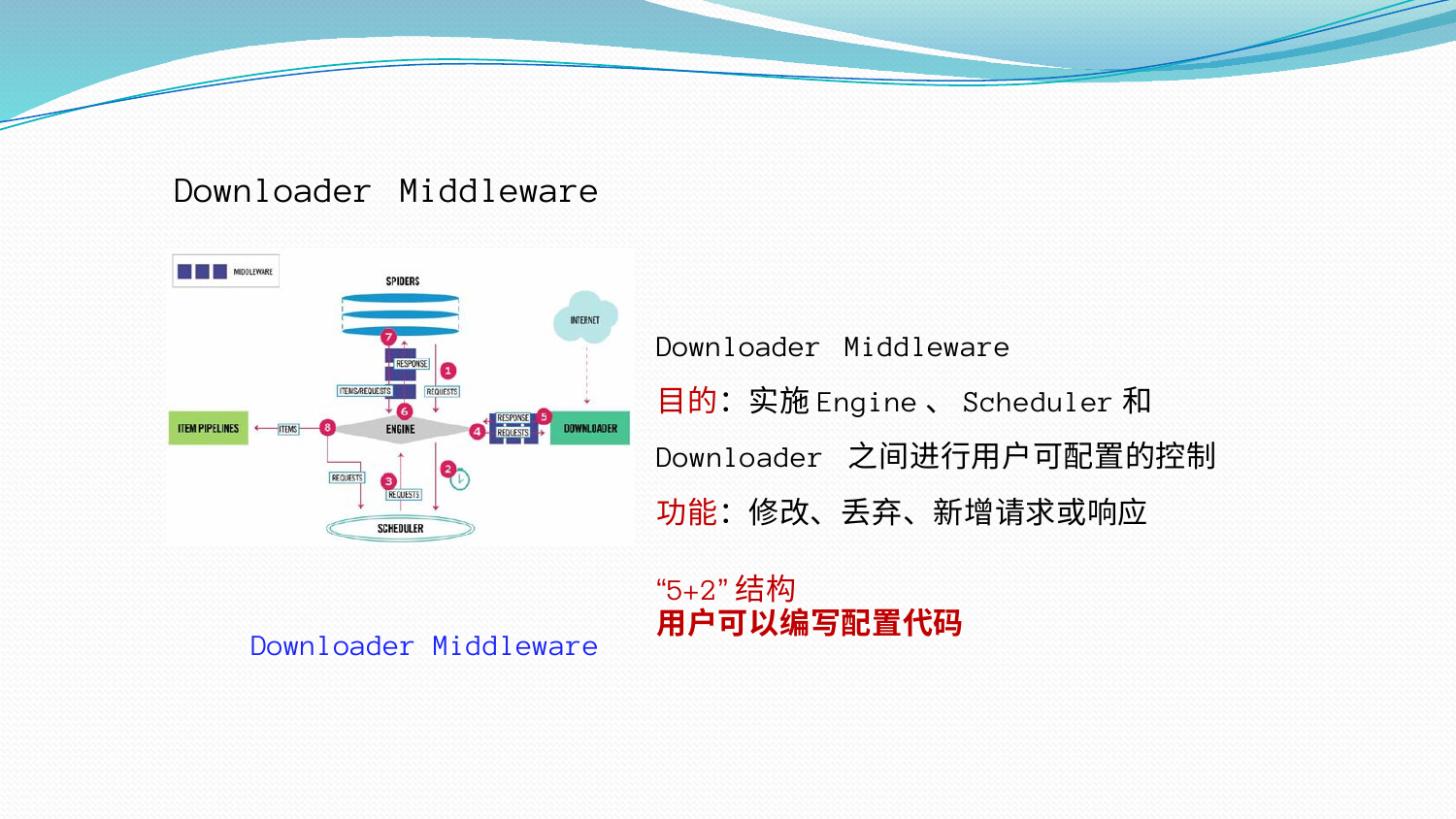

Downloader Middleware

Downloader Middleware
目的：实施Engine、Scheduler和Downloader 之间进行用户可配置的控制
功能：修改、丢弃、新增请求或响应

“5+2”结构
用户可以编写配置代码
Downloader Middleware